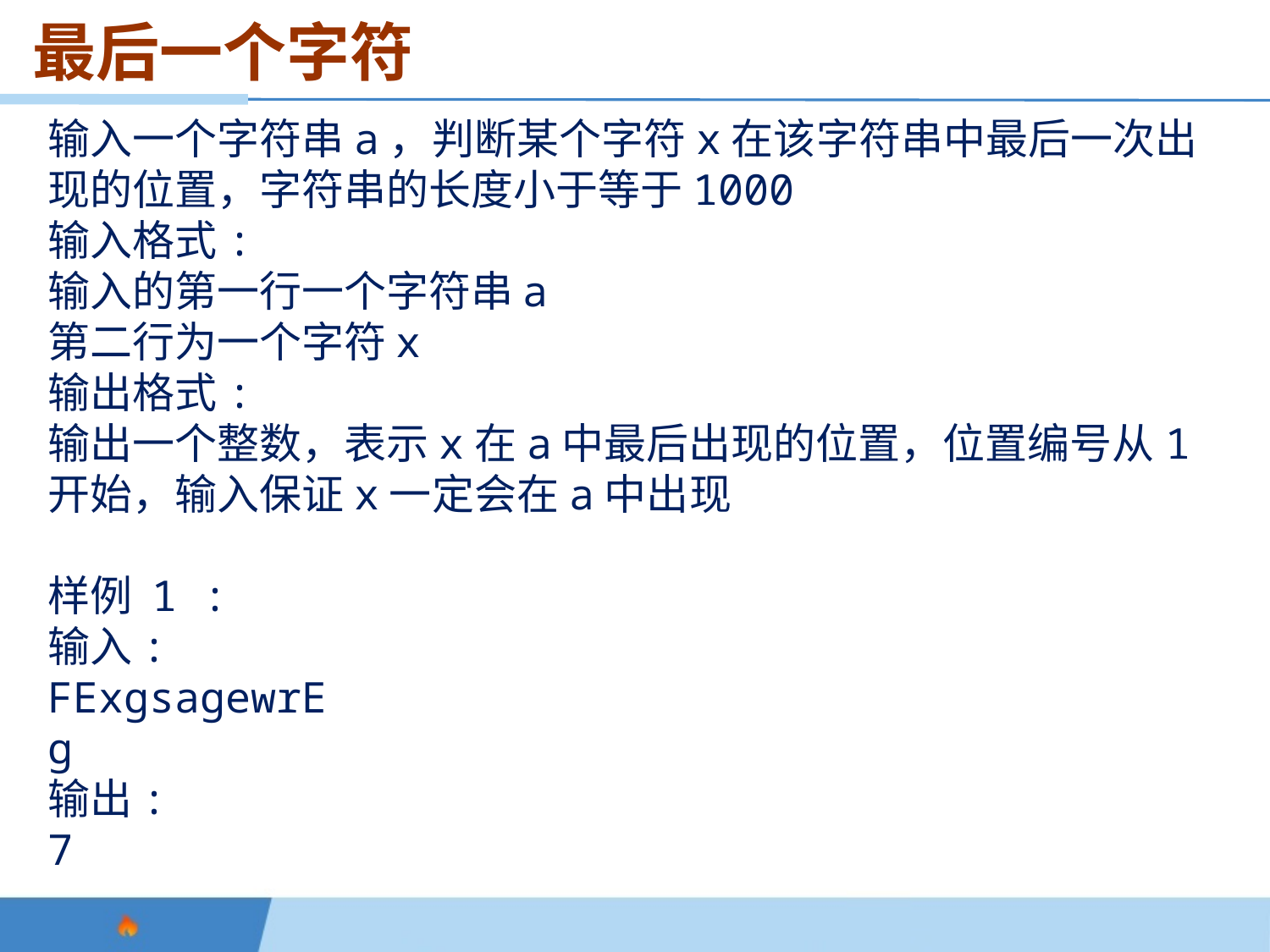

最后一个字符
输入一个字符串a，判断某个字符x在该字符串中最后一次出现的位置，字符串的长度小于等于1000
输入格式:
输入的第一行一个字符串a
第二行为一个字符x
输出格式:
输出一个整数，表示x在a中最后出现的位置，位置编号从1开始，输入保证x一定会在a中出现

样例 1 :
输入:
FExgsagewrE
g
输出:
7